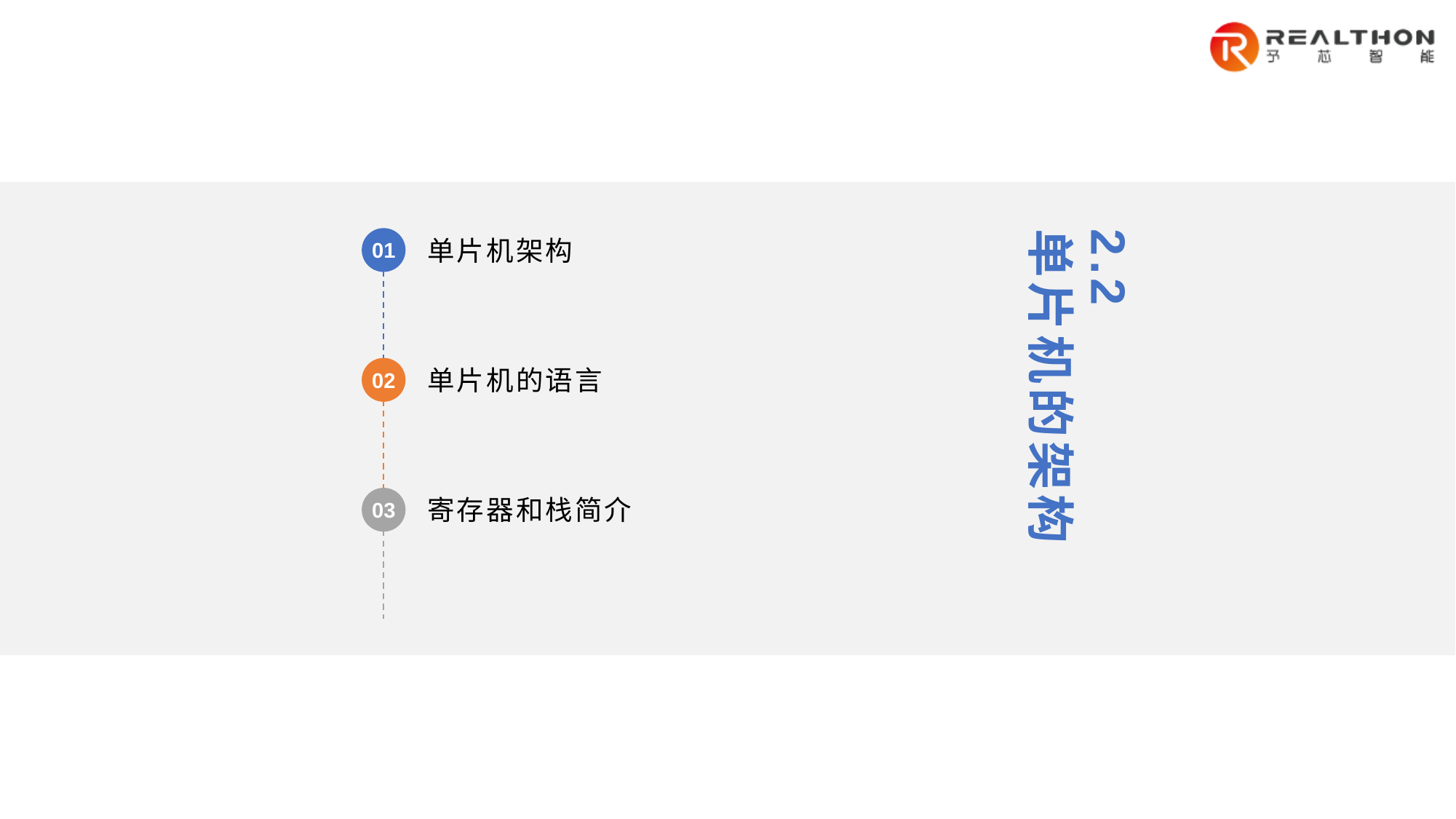

单片机架构

2.2
单片机的架构
01
单片机的语言
02
寄存器和栈简介
03